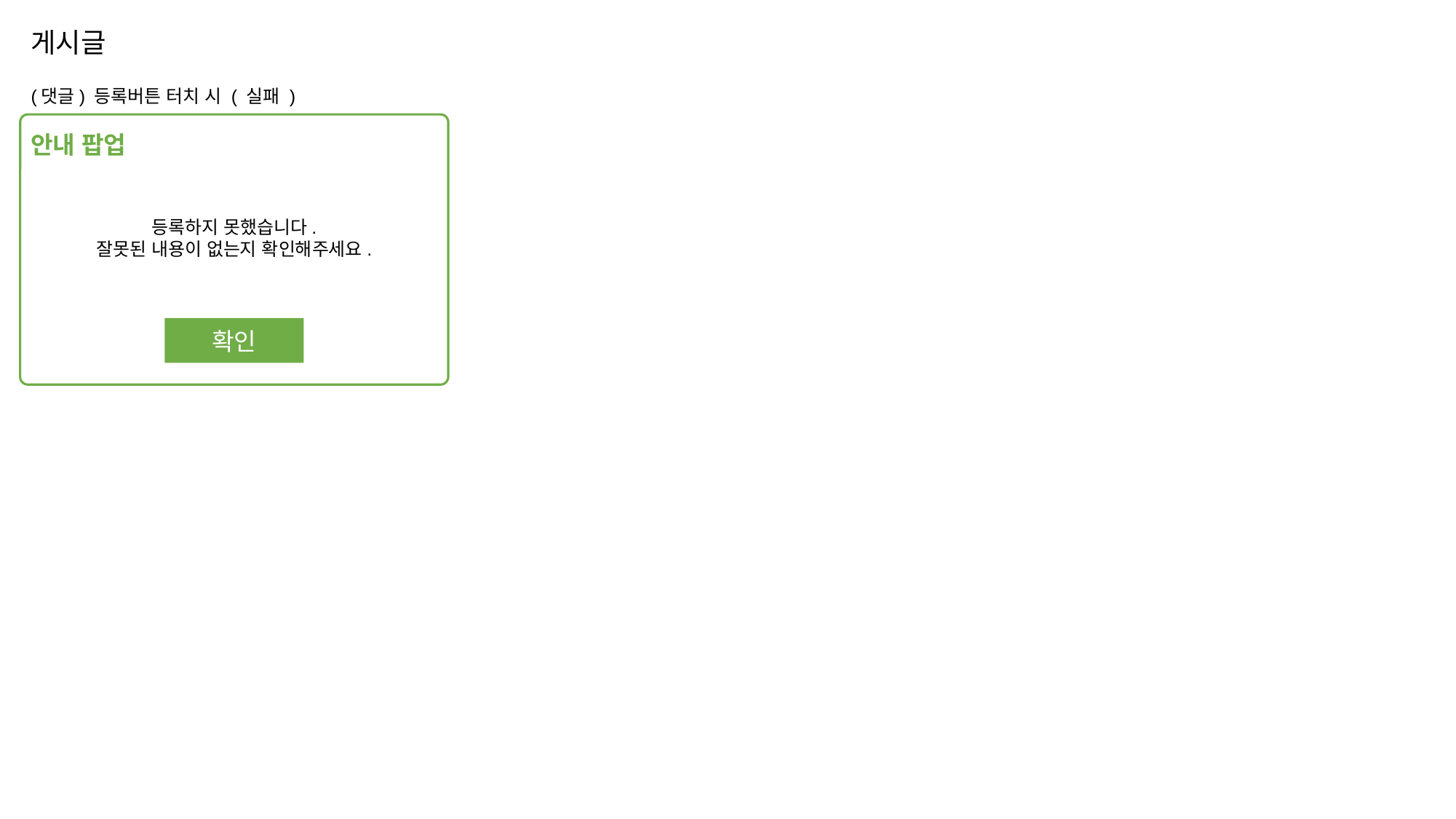

게시글
(댓글) 등록버튼 터치 시 ( 실패 )

안내 팝업
등록하지 못했습니다.
잘못된 내용이 없는지 확인해주세요.
확인